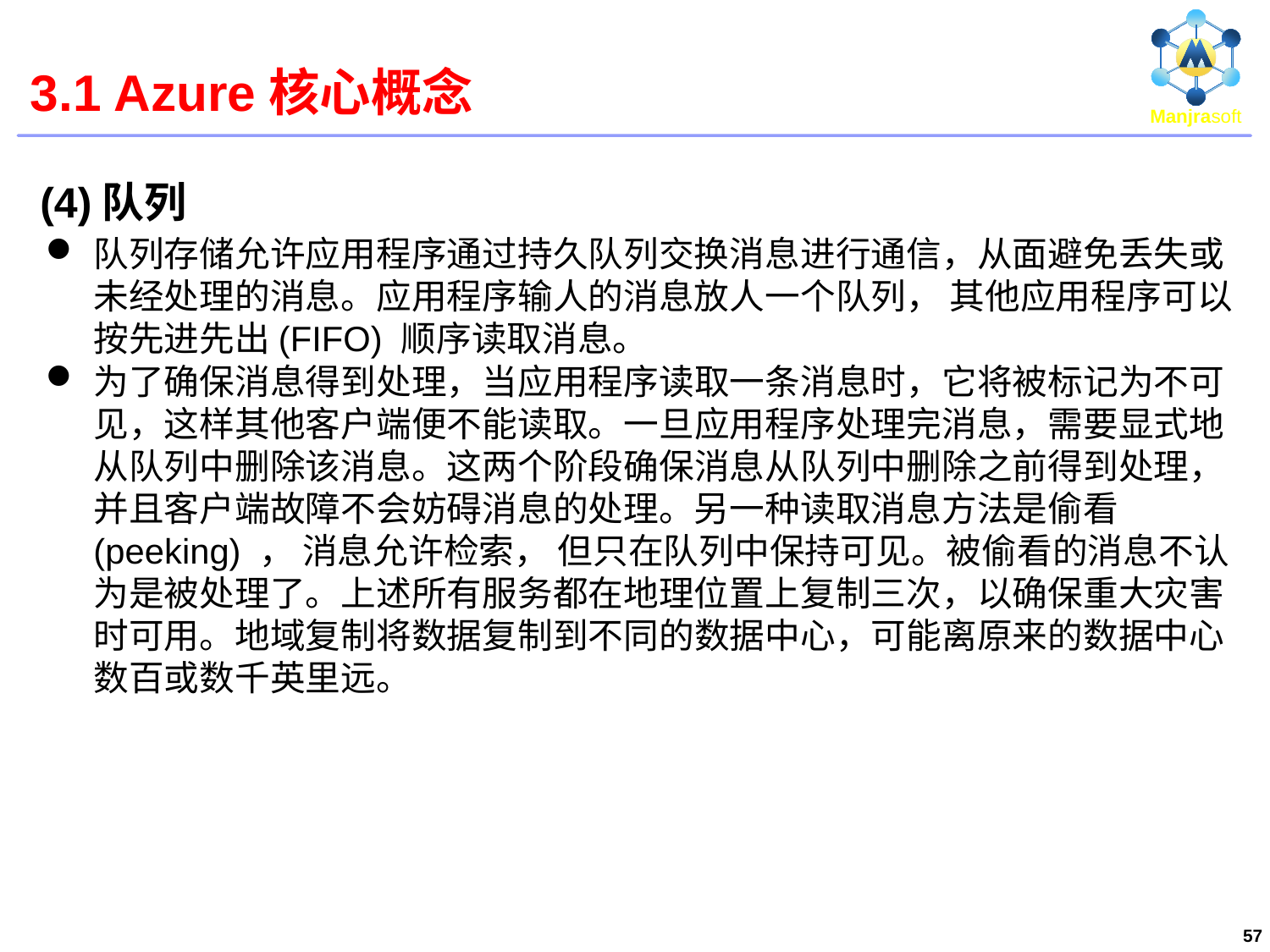

# 3.1 Azure核心概念
(4)队列
队列存储允许应用程序通过持久队列交换消息进行通信，从面避免丢失或未经处理的消息。应用程序输人的消息放人一个队列， 其他应用程序可以按先进先出(FIFO) 顺序读取消息。
为了确保消息得到处理，当应用程序读取一条消息时，它将被标记为不可见，这样其他客户端便不能读取。一旦应用程序处理完消息，需要显式地从队列中删除该消息。这两个阶段确保消息从队列中删除之前得到处理，并且客户端故障不会妨碍消息的处理。另一种读取消息方法是偷看(peeking) ， 消息允许检索， 但只在队列中保持可见。被偷看的消息不认为是被处理了。上述所有服务都在地理位置上复制三次，以确保重大灾害时可用。地域复制将数据复制到不同的数据中心，可能离原来的数据中心数百或数千英里远。
57